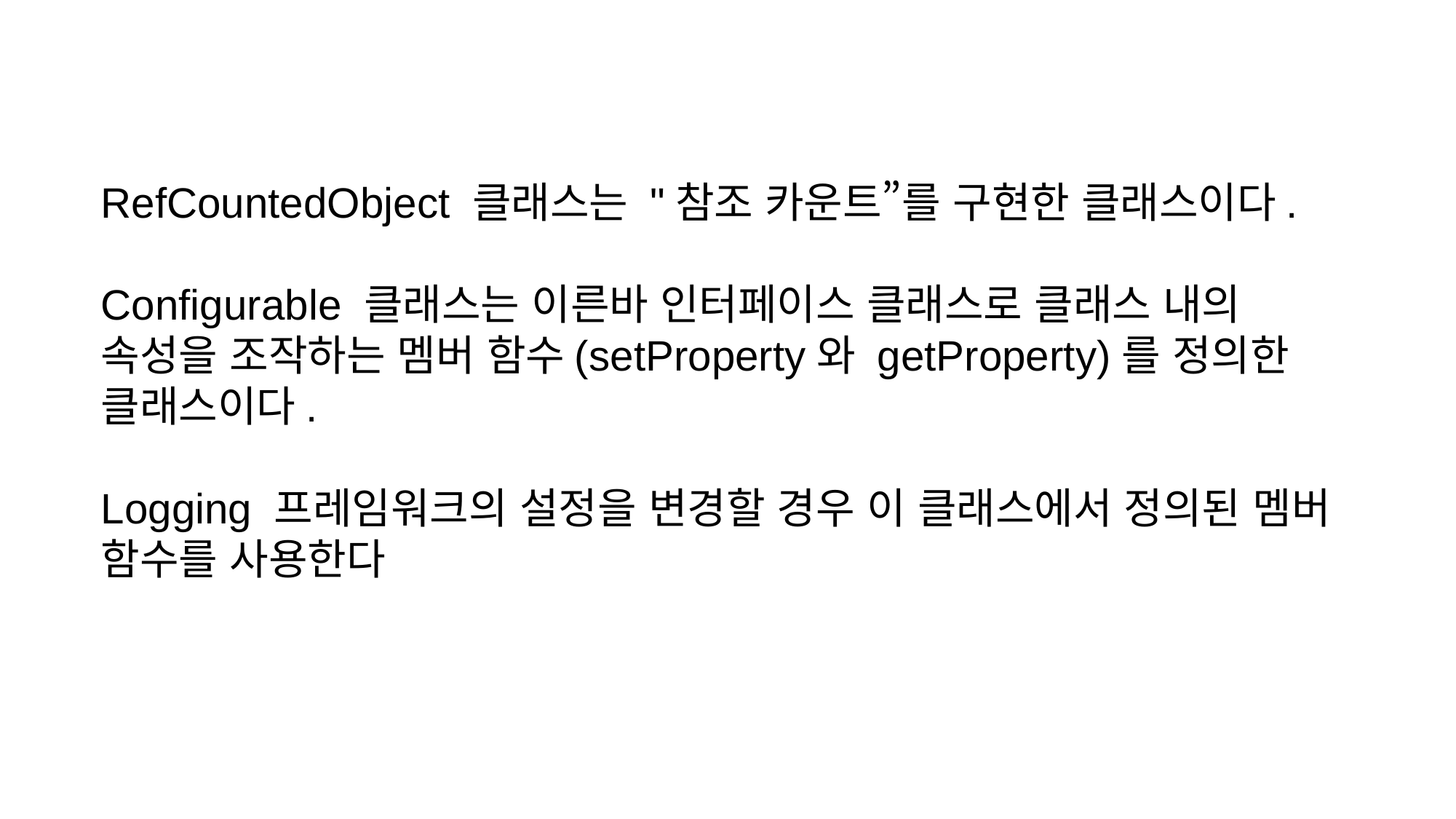

RefCountedObject 클래스는 "참조 카운트”를 구현한 클래스이다.

Configurable 클래스는 이른바 인터페이스 클래스로 클래스 내의 속성을 조작하는 멤버 함수(setProperty와 getProperty)를 정의한 클래스이다.
Logging 프레임워크의 설정을 변경할 경우 이 클래스에서 정의된 멤버 함수를 사용한다